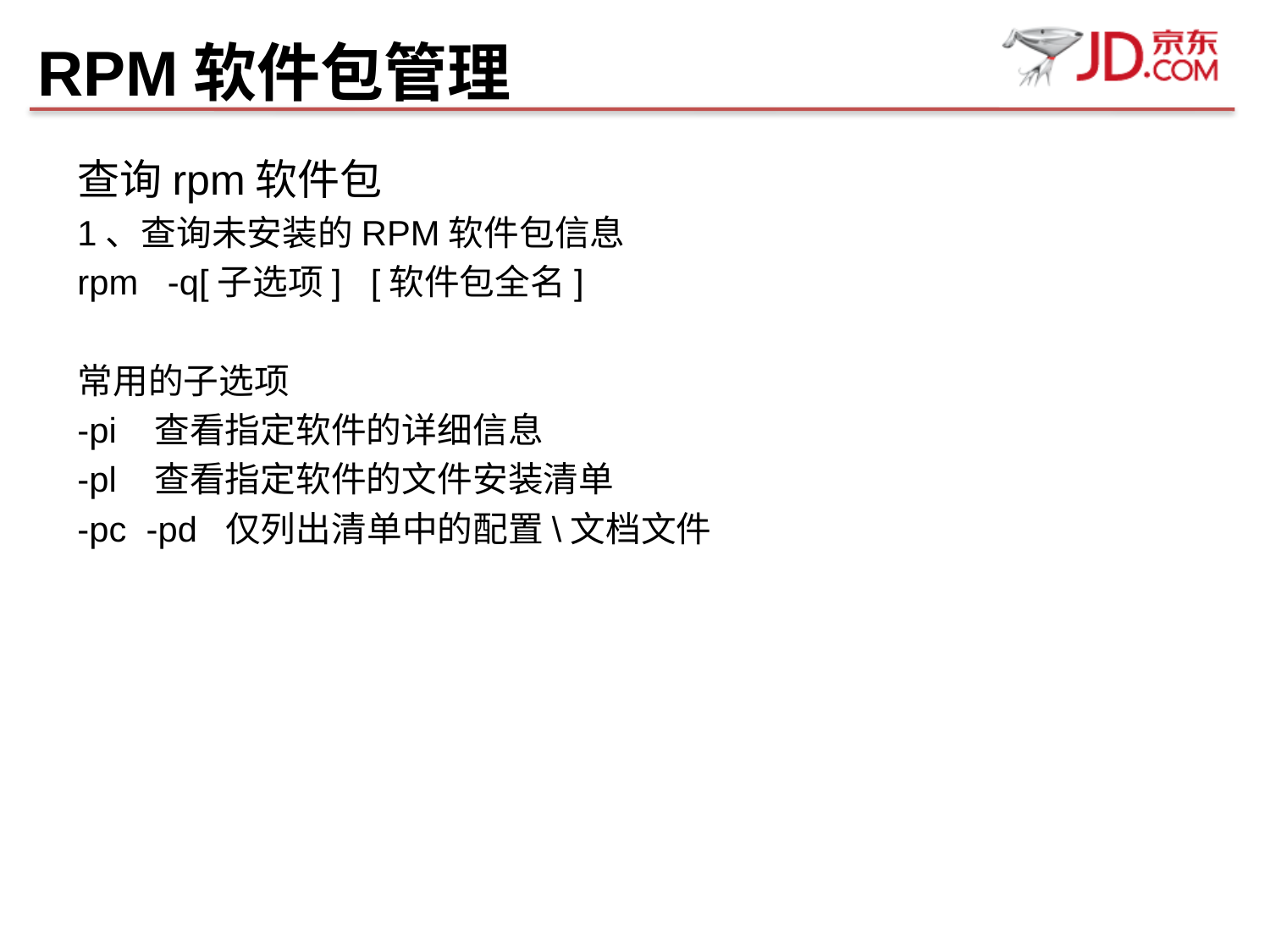

# RPM软件包管理
查询rpm软件包
1、查询未安装的RPM软件包信息
rpm   -q[子选项]   [软件包全名]

常用的子选项
-pi   查看指定软件的详细信息
-pl   查看指定软件的文件安装清单
-pc  -pd  仅列出清单中的配置\文档文件